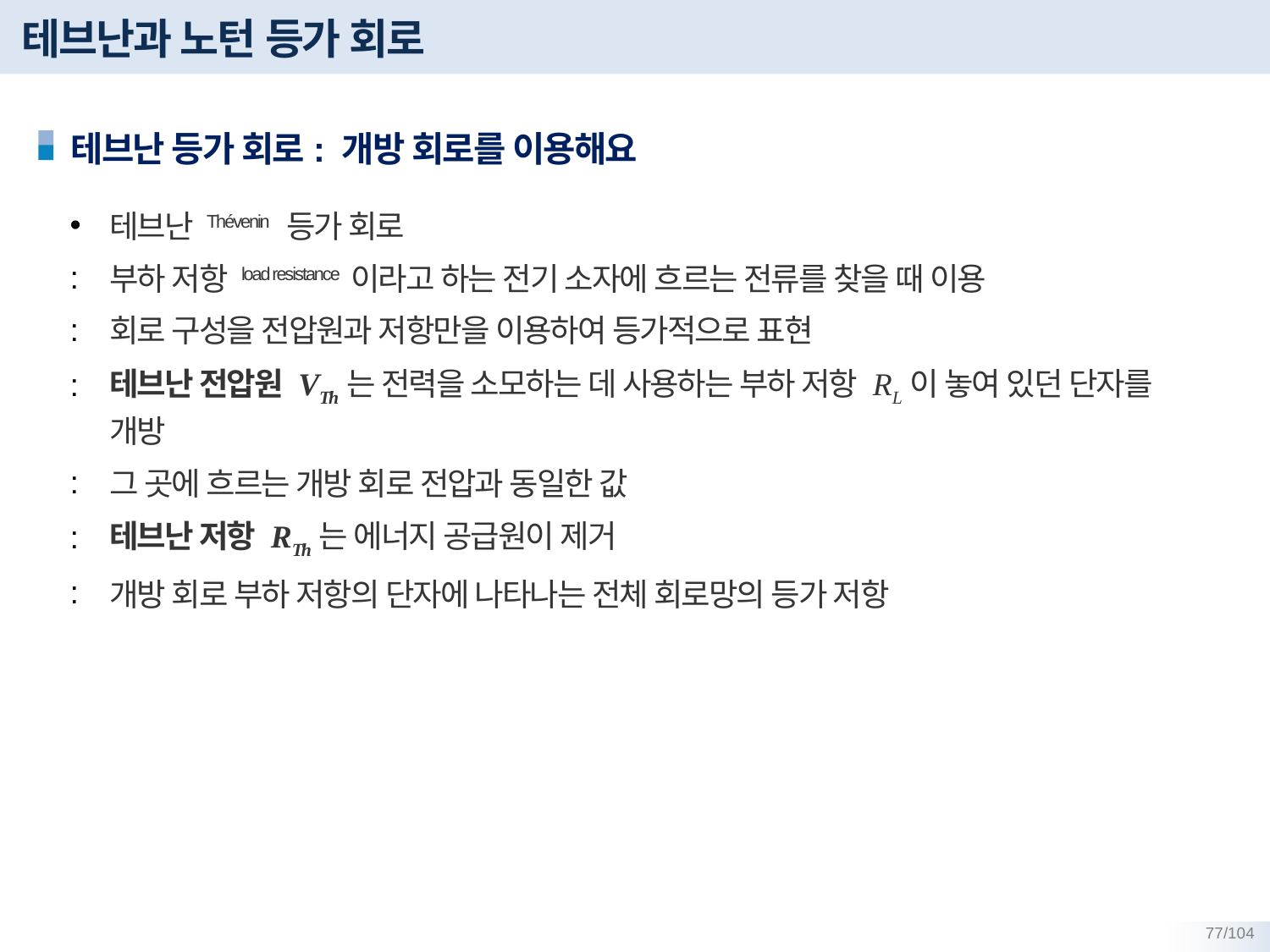

# 테브난과 노턴 등가 회로
테브난 등가 회로: 개방 회로를 이용해요

테브난 Thévenin 등가 회로
부하 저항 load resistance 이라고 하는 전기 소자에 흐르는 전류를 찾을 때 이용
회로 구성을 전압원과 저항만을 이용하여 등가적으로 표현
테브난 전압원 VTh는 전력을 소모하는 데 사용하는 부하 저항 RL이 놓여 있던 단자를 개방
그 곳에 흐르는 개방 회로 전압과 동일한 값
테브난 저항 RTh는 에너지 공급원이 제거
개방 회로 부하 저항의 단자에 나타나는 전체 회로망의 등가 저항